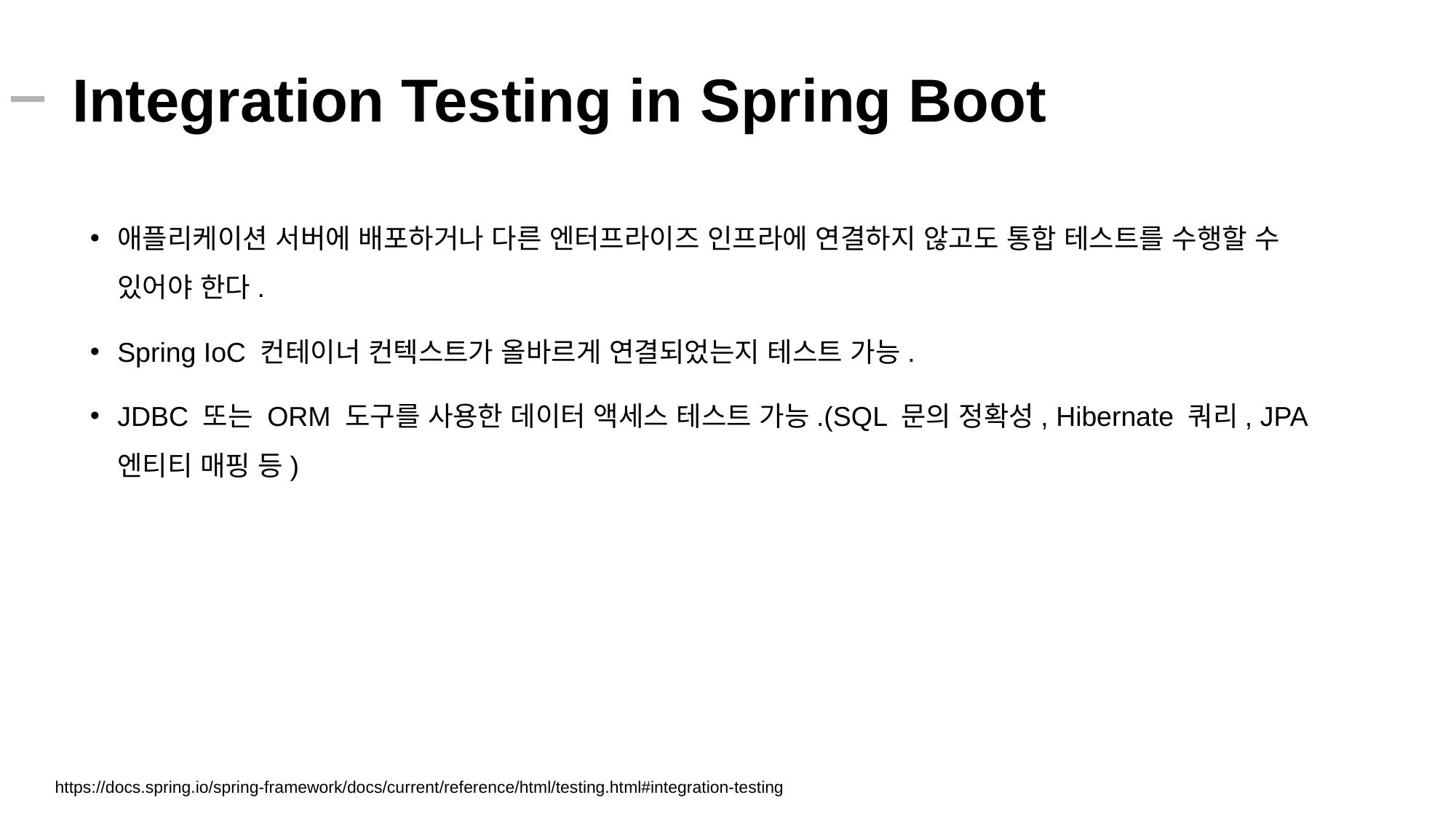

# Integration Testing in Spring Boot

애플리케이션 서버에 배포하거나 다른 엔터프라이즈 인프라에 연결하지 않고도 통합 테스트를 수행할 수 있어야 한다.
Spring IoC 컨테이너 컨텍스트가 올바르게 연결되었는지 테스트 가능.
JDBC 또는 ORM 도구를 사용한 데이터 액세스 테스트 가능.(SQL 문의 정확성, Hibernate 쿼리, JPA 엔티티 매핑 등)

https://docs.spring.io/spring-framework/docs/current/reference/html/testing.html#integration-testing